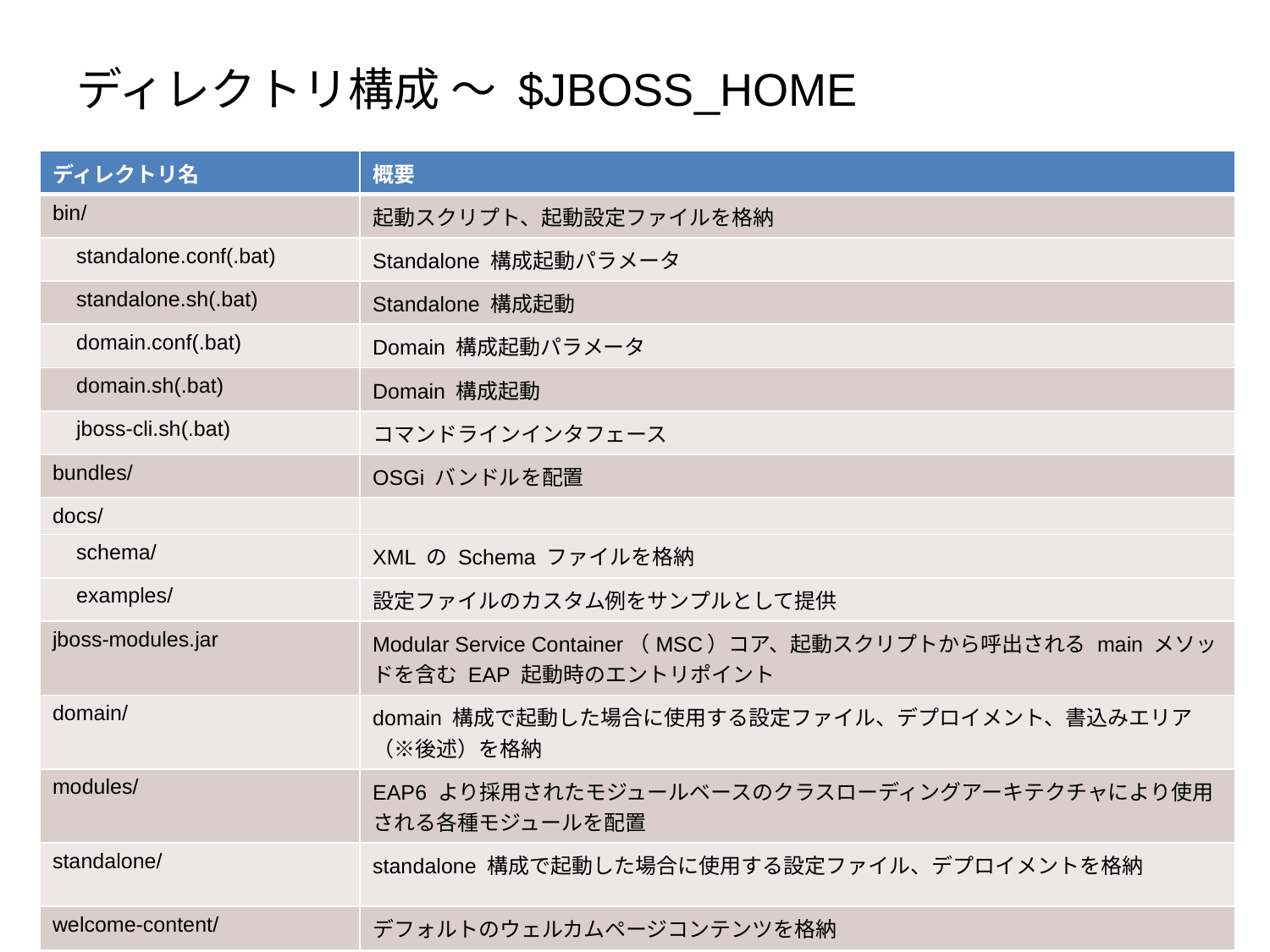

# ディレクトリ構成 〜 $JBOSS_HOME
| ディレクトリ名 | 概要 |
| --- | --- |
| bin/ | 起動スクリプト、起動設定ファイルを格納 |
| standalone.conf(.bat) | Standalone 構成起動パラメータ |
| standalone.sh(.bat) | Standalone 構成起動 |
| domain.conf(.bat) | Domain 構成起動パラメータ |
| domain.sh(.bat) | Domain 構成起動 |
| jboss-cli.sh(.bat) | コマンドラインインタフェース |
| bundles/ | OSGi バンドルを配置 |
| docs/ |  |
| schema/ | XML の Schema ファイルを格納 |
| examples/ | 設定ファイルのカスタム例をサンプルとして提供 |
| jboss-modules.jar | Modular Service Container（MSC）コア、起動スクリプトから呼出される main メソッドを含む EAP 起動時のエントリポイント |
| domain/ | domain 構成で起動した場合に使用する設定ファイル、デプロイメント、書込みエリア（※後述）を格納 |
| modules/ | EAP6 より採用されたモジュールベースのクラスローディングアーキテクチャにより使用される各種モジュールを配置 |
| standalone/ | standalone 構成で起動した場合に使用する設定ファイル、デプロイメントを格納 |
| welcome-content/ | デフォルトのウェルカムページコンテンツを格納 |
6
Copyright © 2015 Red Hat K.K.